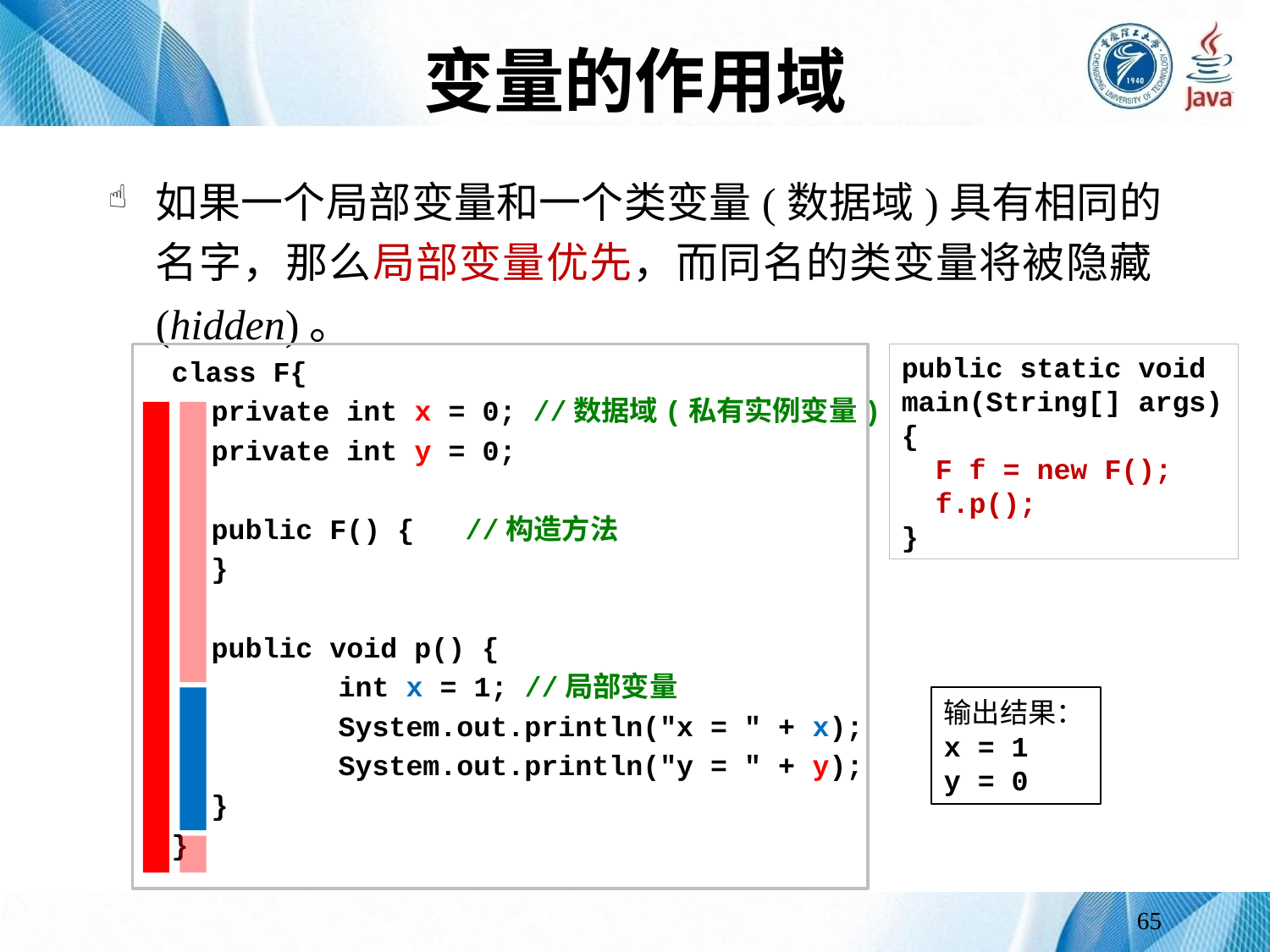

# 变量的作用域
如果一个局部变量和一个类变量(数据域)具有相同的名字，那么局部变量优先，而同名的类变量将被隐藏(hidden)。
class F{
	private int x = 0; //数据域(私有实例变量)
	private int y = 0;

	public F() {	//构造方法
	}

	public void p() {
		int x = 1; //局部变量
		System.out.println("x = " + x);
		System.out.println("y = " + y);
	}
}

public static void main(String[] args)
{
  F f = new F();
  f.p();
}

输出结果：
x = 1
y = 0
65